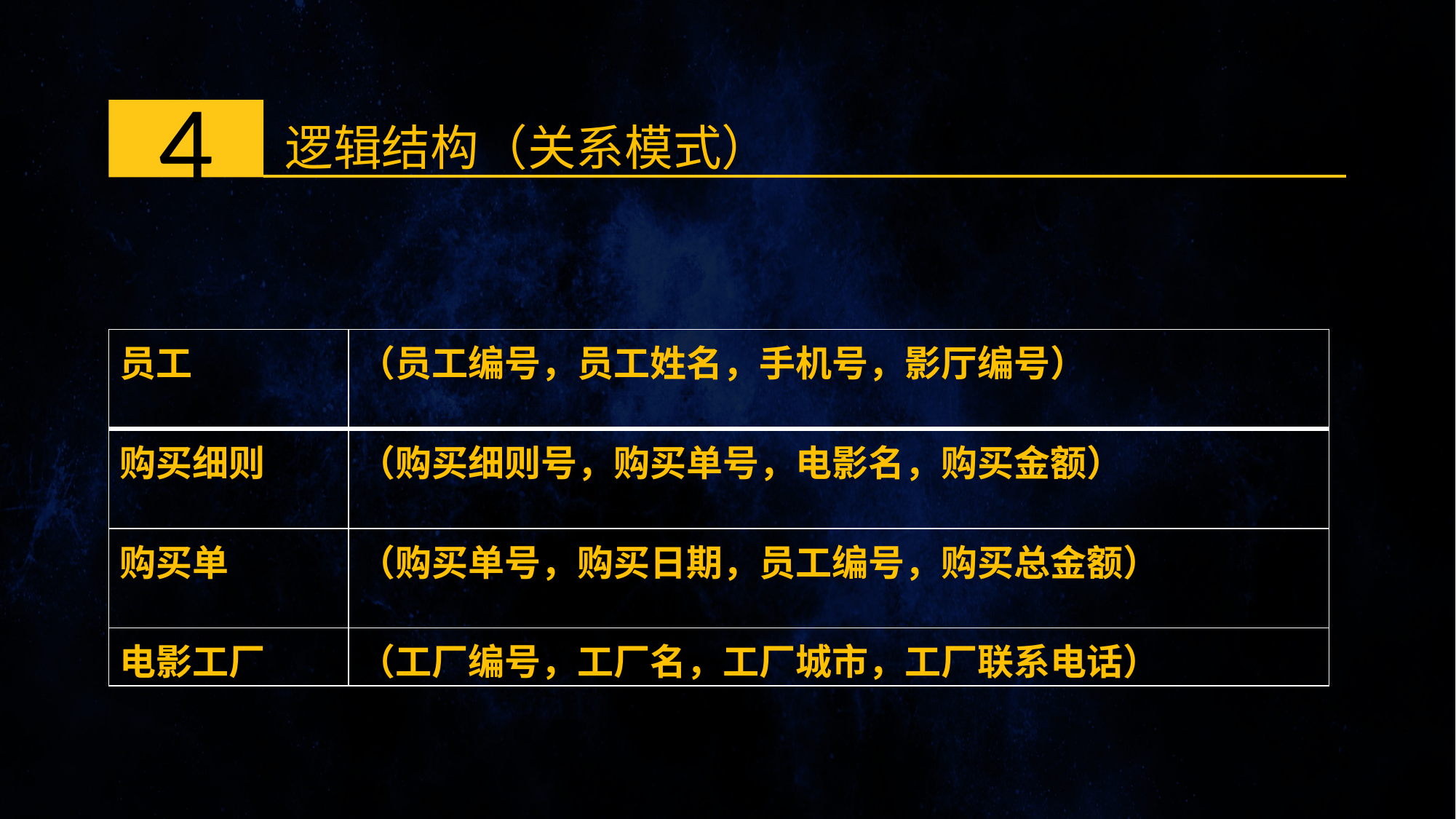

4
逻辑结构（关系模式）
| 员工 | （员工编号，员工姓名，手机号，影厅编号） |
| --- | --- |
| 购买细则 | （购买细则号，购买单号，电影名，购买金额） |
| 购买单 | （购买单号，购买日期，员工编号，购买总金额） |
| 电影工厂 | （工厂编号，工厂名，工厂城市，工厂联系电话） |